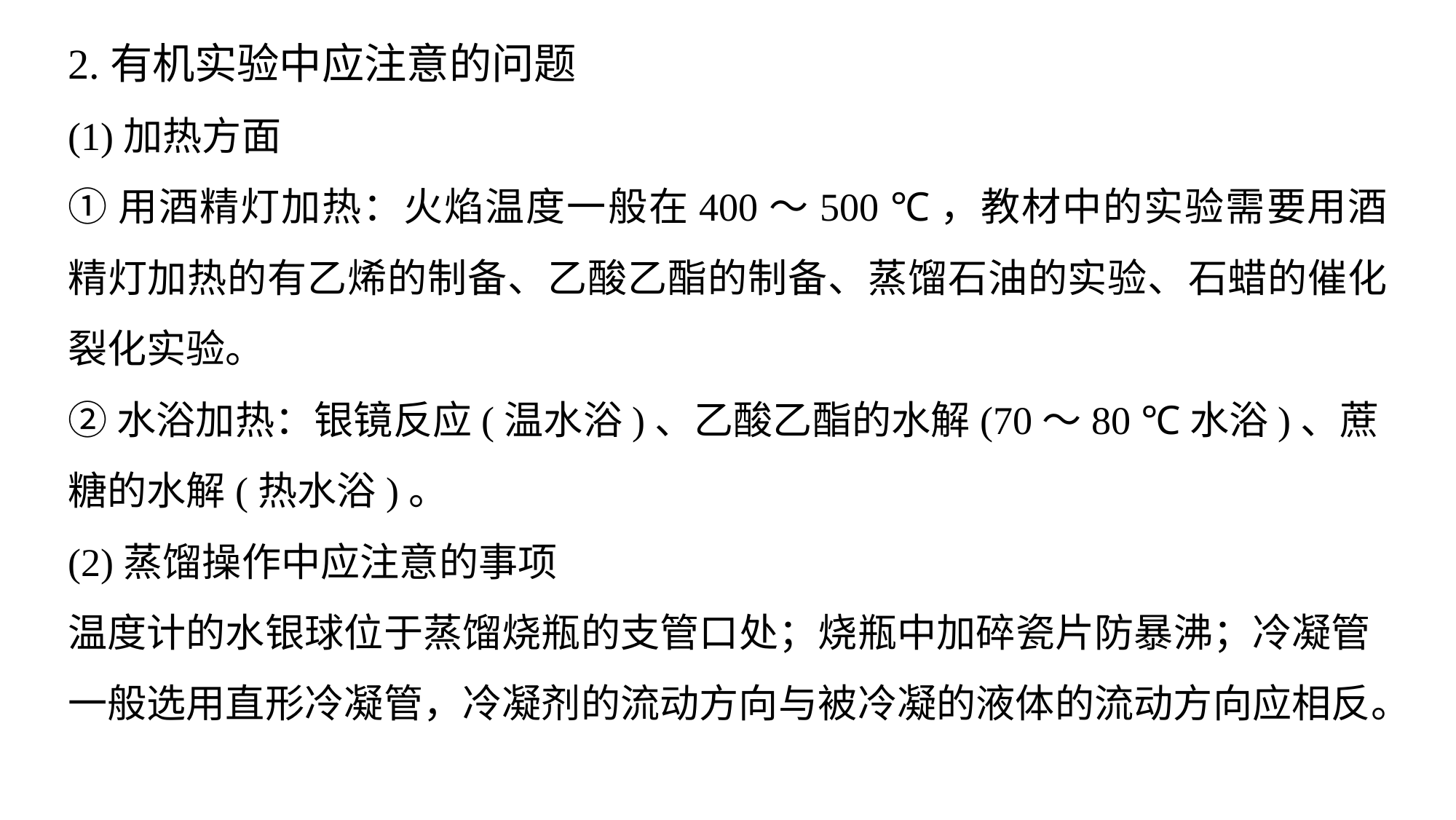

2.有机实验中应注意的问题
(1)加热方面
①用酒精灯加热：火焰温度一般在400～500 ℃，教材中的实验需要用酒精灯加热的有乙烯的制备、乙酸乙酯的制备、蒸馏石油的实验、石蜡的催化裂化实验。
②水浴加热：银镜反应(温水浴)、乙酸乙酯的水解(70～80 ℃水浴)、蔗糖的水解(热水浴)。
(2)蒸馏操作中应注意的事项
温度计的水银球位于蒸馏烧瓶的支管口处；烧瓶中加碎瓷片防暴沸；冷凝管一般选用直形冷凝管，冷凝剂的流动方向与被冷凝的液体的流动方向应相反。